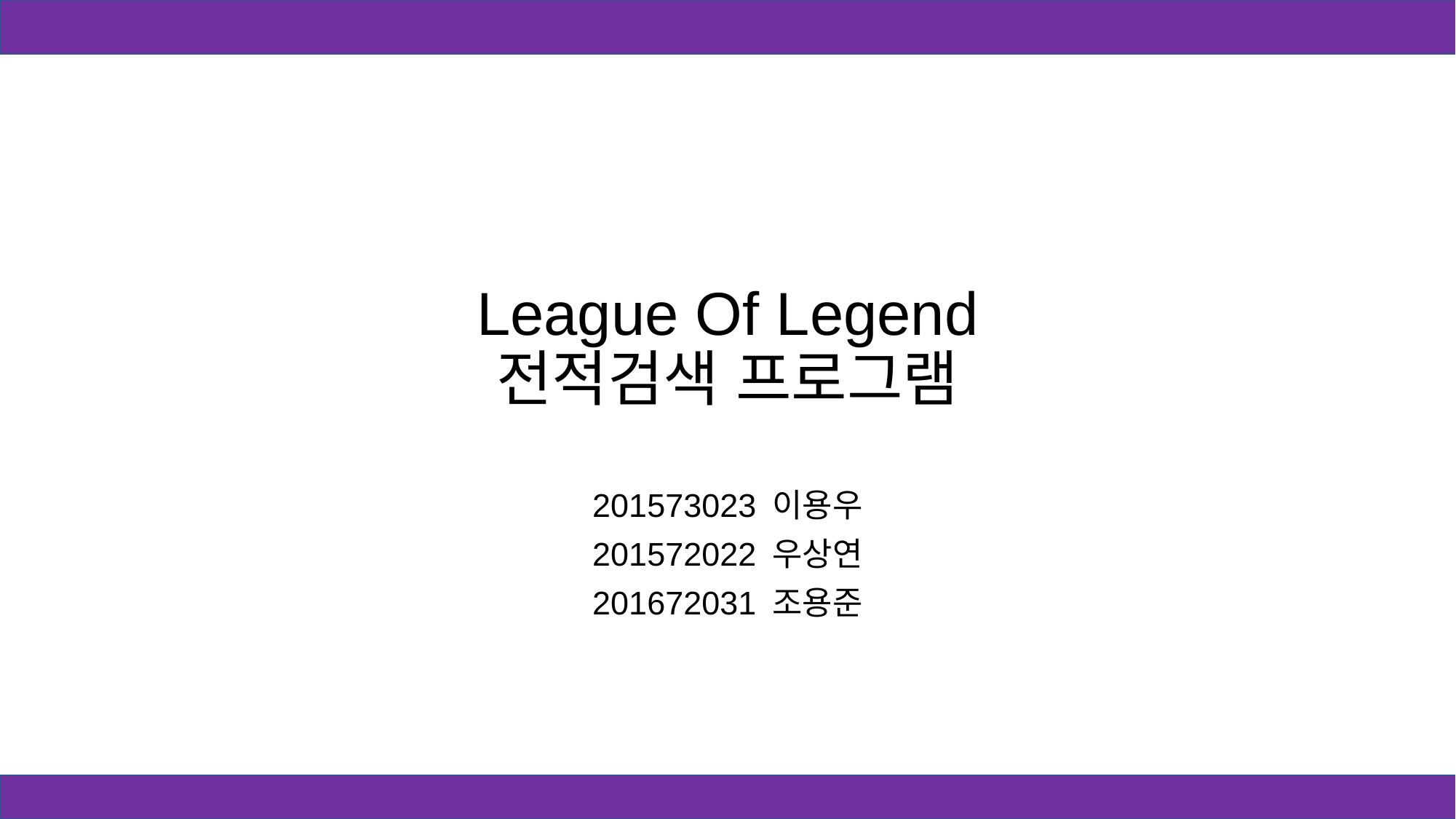

# League Of Legend 전적검색 프로그램

201573023 이용우
201572022 우상연
201672031 조용준